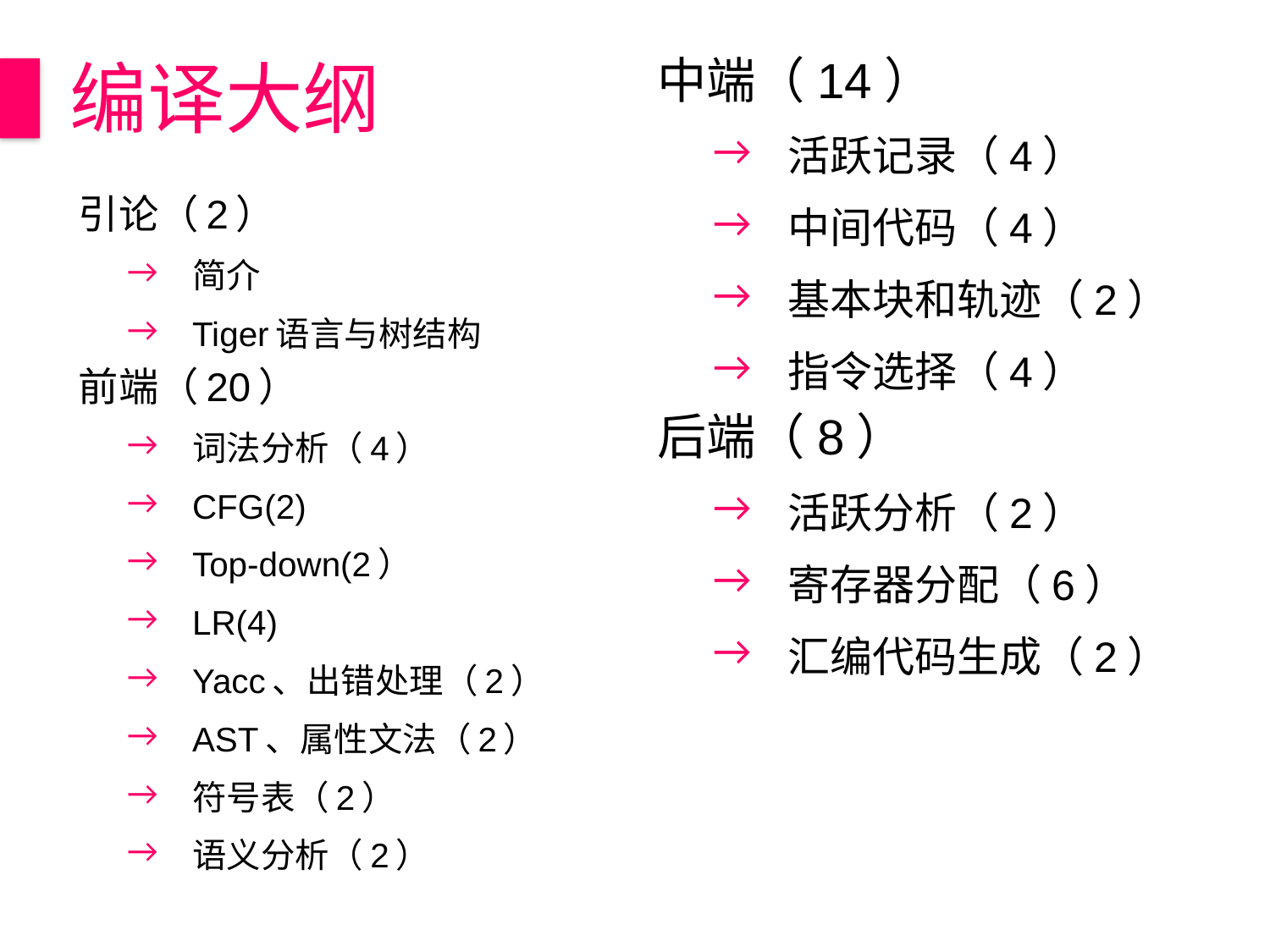

# 编译大纲
中端（14）
活跃记录（4）
中间代码（4）
基本块和轨迹（2）
指令选择（4）
后端（8）
活跃分析（2）
寄存器分配（6）
汇编代码生成（2）

引论（2）
简介
Tiger语言与树结构
前端（20）
词法分析（4）
CFG(2)
Top-down(2）
LR(4)
Yacc、出错处理（2）
AST、属性文法（2）
符号表（2）
语义分析（2）